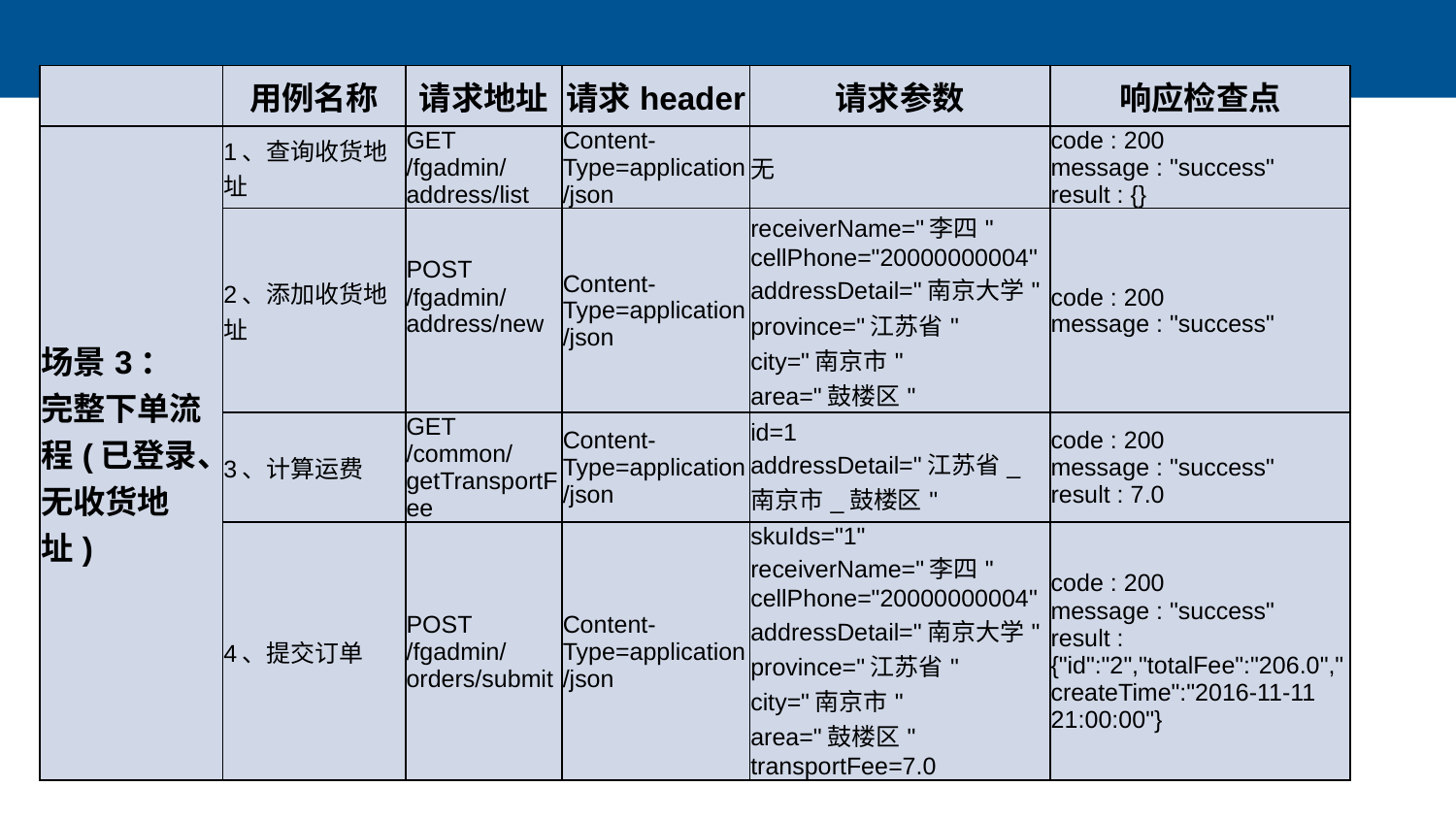

|  | 用例名称 | 请求地址 | 请求header | 请求参数 | 响应检查点 |
| --- | --- | --- | --- | --- | --- |
| 场景3： 完整下单流程(已登录、无收货地址) | 1、查询收货地址 | GET /fgadmin/address/list | Content-Type=application/json | 无 | code : 200 message : "success" result : {} |
|  | 2、添加收货地址 | POST /fgadmin/address/new | Content-Type=application/json | receiverName="李四" cellPhone="20000000004" addressDetail="南京大学" province="江苏省" city="南京市" area="鼓楼区" | code : 200 message : "success" |
|  | 3、计算运费 | GET /common/getTransportFee | Content-Type=application/json | id=1 addressDetail="江苏省\_南京市\_鼓楼区" | code : 200 message : "success" result : 7.0 |
|  | 4、提交订单 | POST /fgadmin/orders/submit | Content-Type=application/json | skuIds="1" receiverName="李四" cellPhone="20000000004" addressDetail="南京大学" province="江苏省" city="南京市" area="鼓楼区" transportFee=7.0 | code : 200 message : "success" result : {"id":"2","totalFee":"206.0","createTime":"2016-11-11 21:00:00"} |